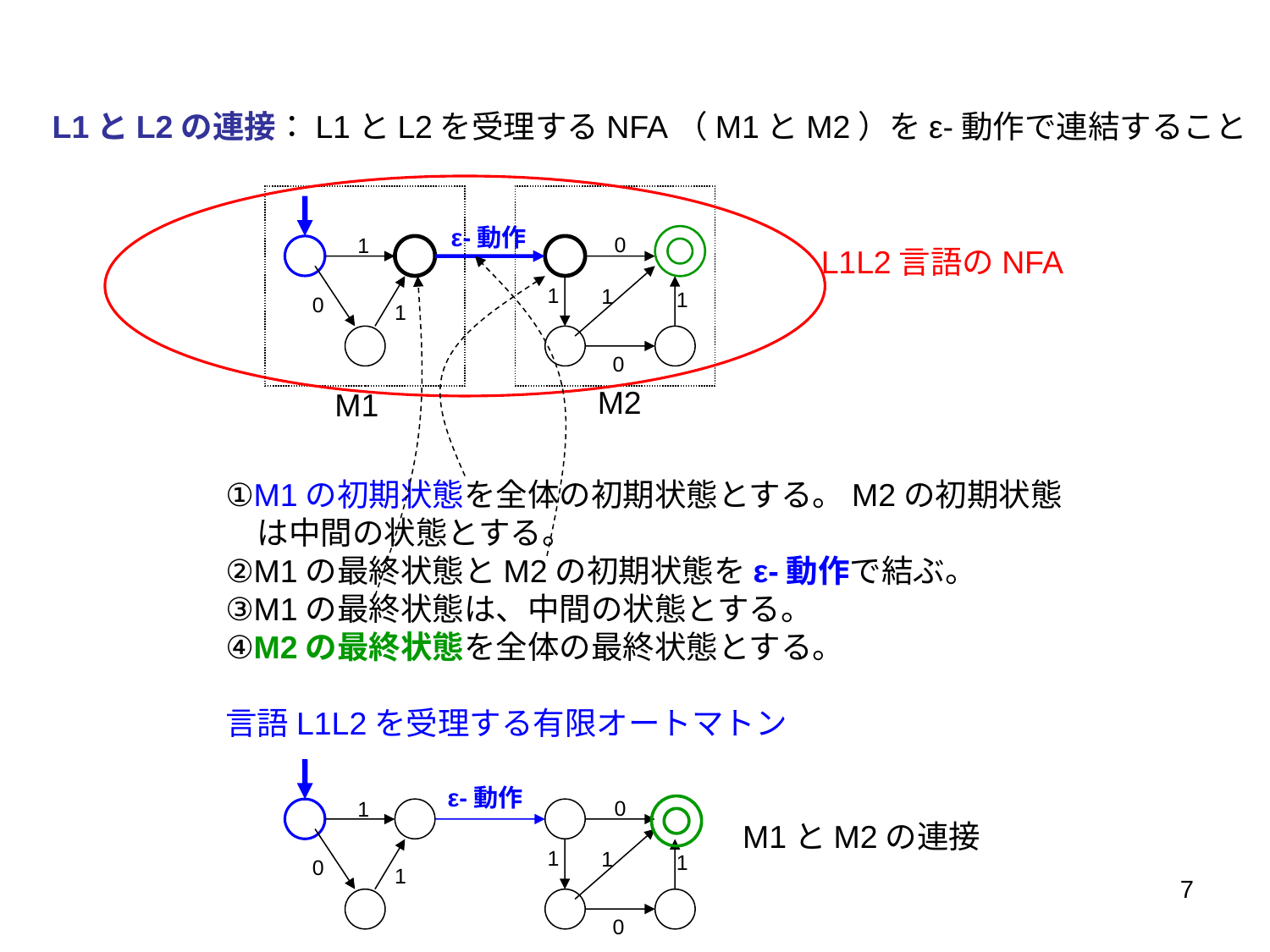

L1とL2の連接：L1とL2を受理するNFA（M1とM2）をε-動作で連結すること

ε-動作
0
1

L1L2言語のNFA

1

1
1
0
1

0

M2
M1
①M1の初期状態を全体の初期状態とする。M2の初期状態
　は中間の状態とする。
②M1の最終状態とM2の初期状態をε-動作で結ぶ。
③M1の最終状態は、中間の状態とする。
④M2の最終状態を全体の最終状態とする。

言語L1L2を受理する有限オートマトン

ε-動作
0
1

M1とM2の連接

1

1
1
0
1
7

0